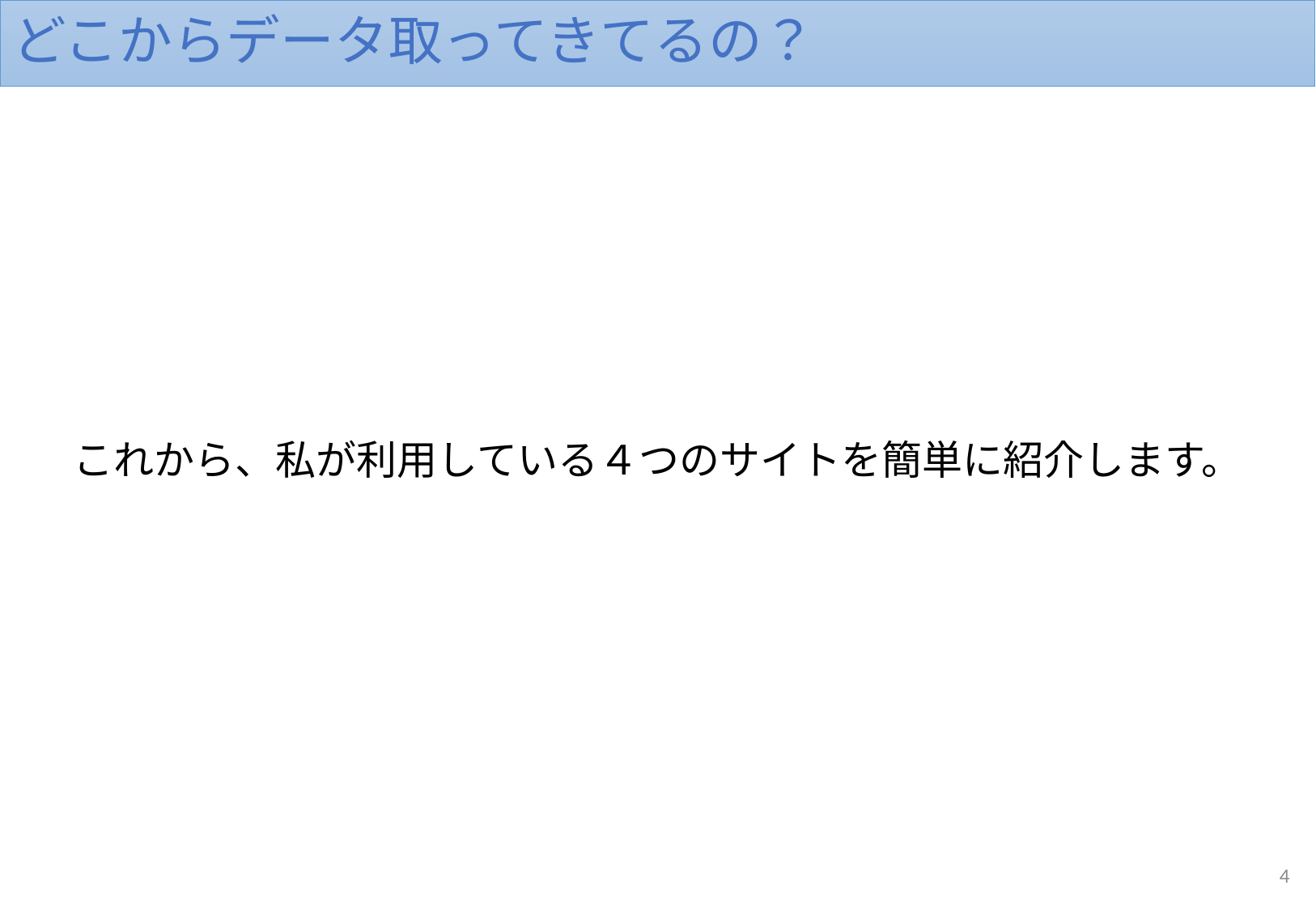

# どこからデータ取ってきてるの？
これから、私が利用している４つのサイトを簡単に紹介します。
4